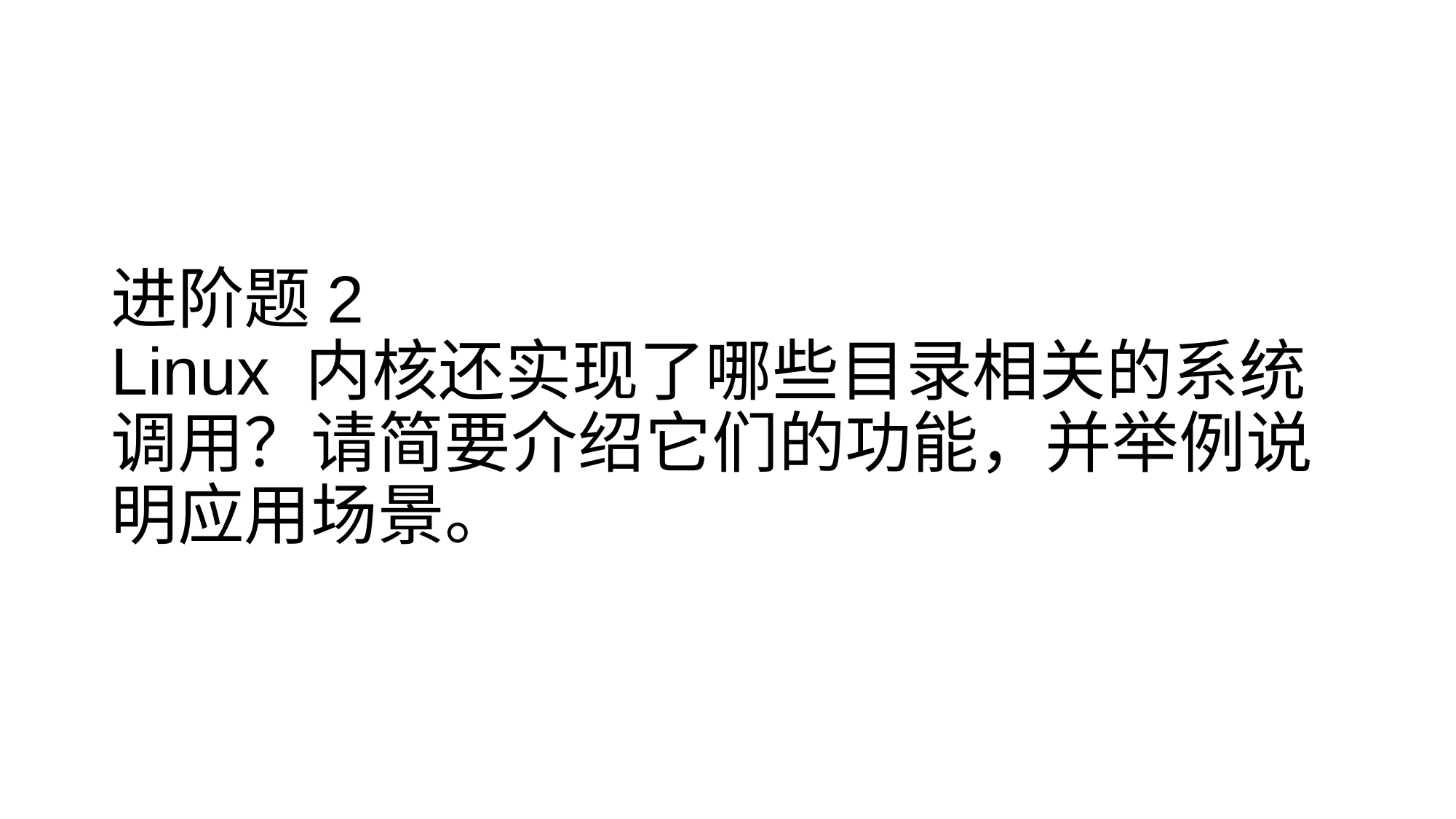

# 进阶题2 Linux 内核还实现了哪些目录相关的系统调用？请简要介绍它们的功能，并举例说明应用场景。